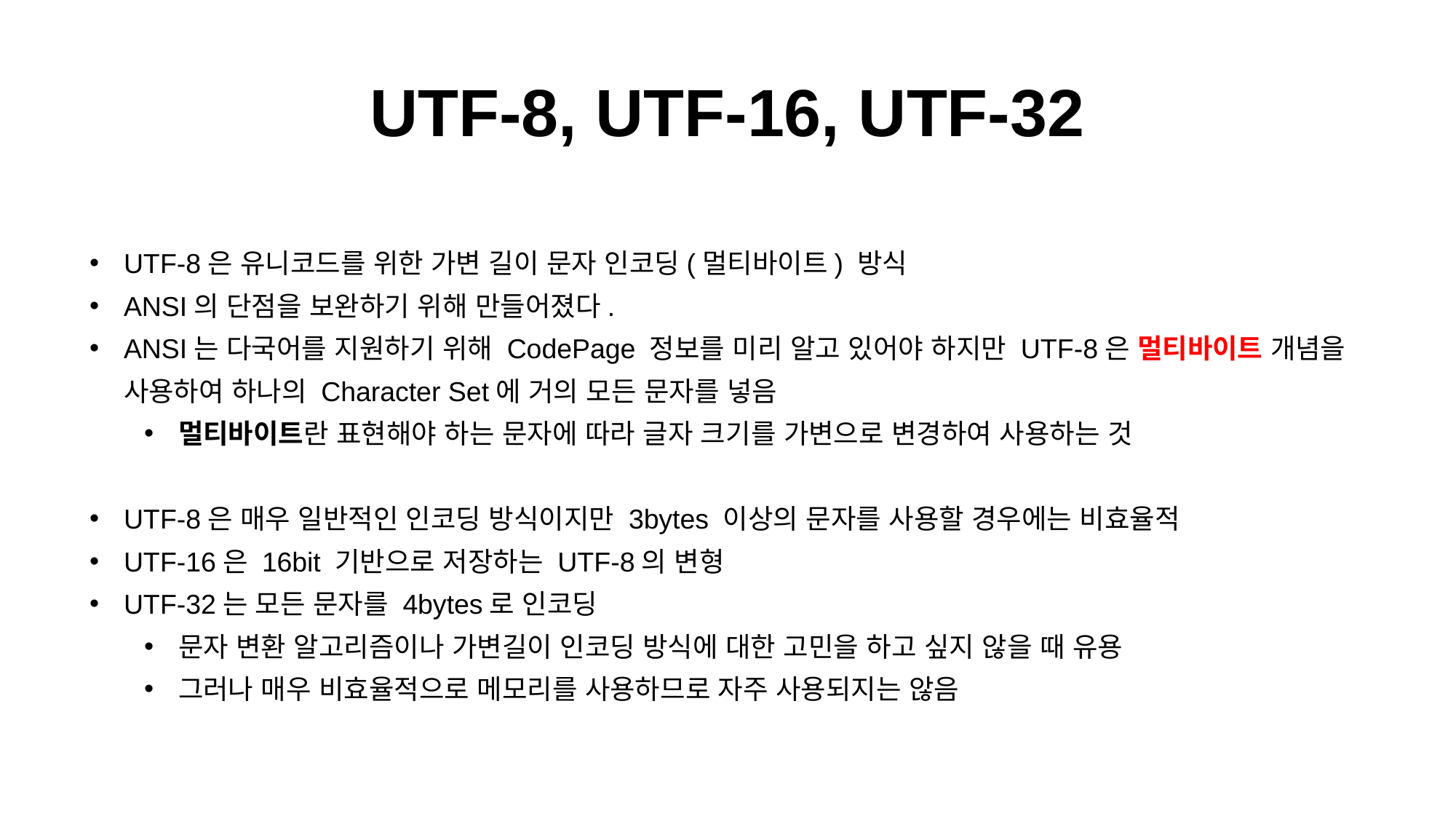

UTF-8, UTF-16, UTF-32
UTF-8은 유니코드를 위한 가변 길이 문자 인코딩(멀티바이트) 방식
ANSI의 단점을 보완하기 위해 만들어졌다.
ANSI는 다국어를 지원하기 위해 CodePage 정보를 미리 알고 있어야 하지만 UTF-8은 멀티바이트 개념을 사용하여 하나의 Character Set에 거의 모든 문자를 넣음
멀티바이트란 표현해야 하는 문자에 따라 글자 크기를 가변으로 변경하여 사용하는 것

UTF-8은 매우 일반적인 인코딩 방식이지만 3bytes 이상의 문자를 사용할 경우에는 비효율적
UTF-16은 16bit 기반으로 저장하는 UTF-8의 변형
UTF-32는 모든 문자를 4bytes로 인코딩
문자 변환 알고리즘이나 가변길이 인코딩 방식에 대한 고민을 하고 싶지 않을 때 유용
그러나 매우 비효율적으로 메모리를 사용하므로 자주 사용되지는 않음